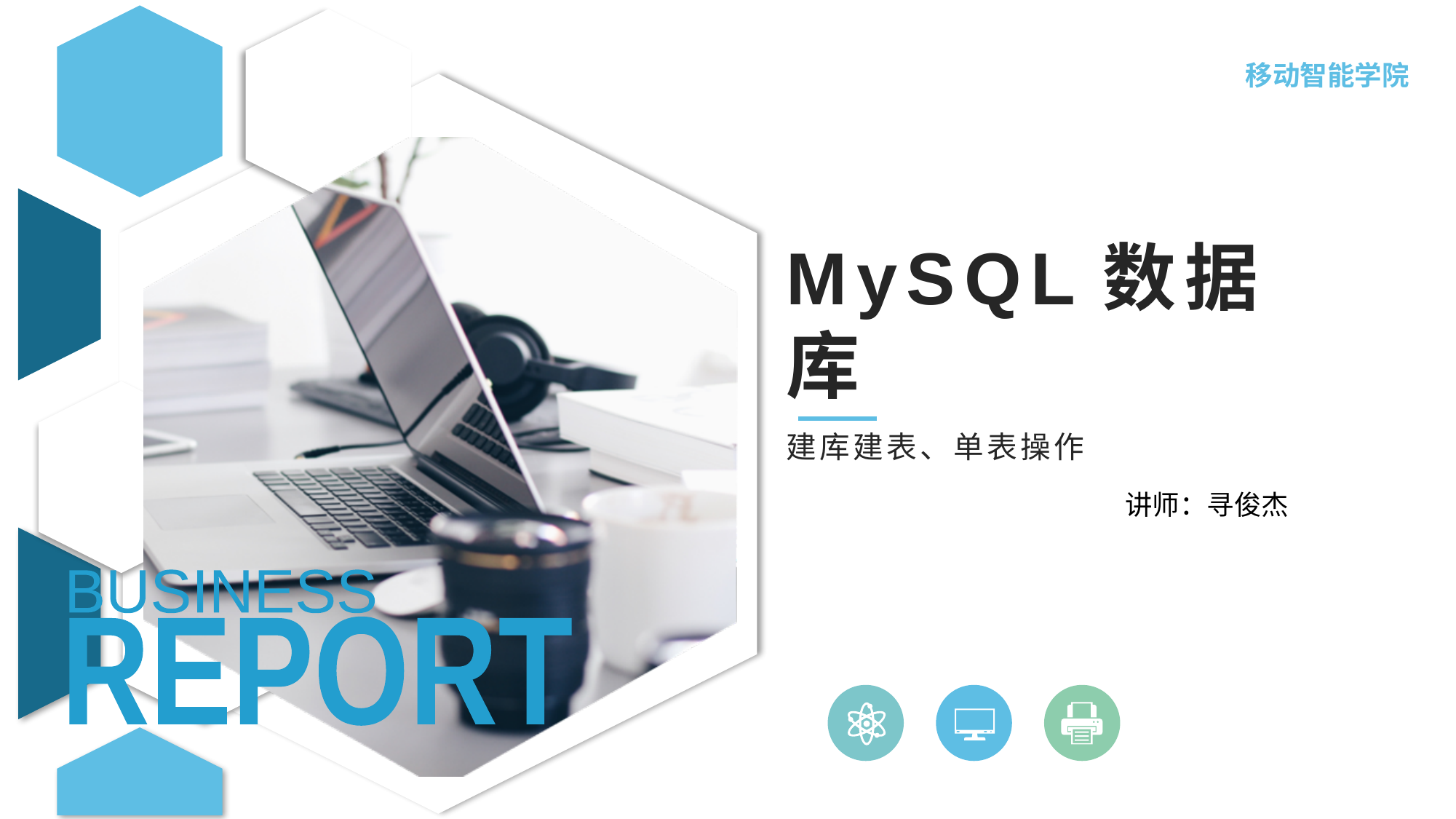

移动智能学院
# MySQL数据库
建库建表、单表操作
讲师：寻俊杰
BUSINESS
REPORT